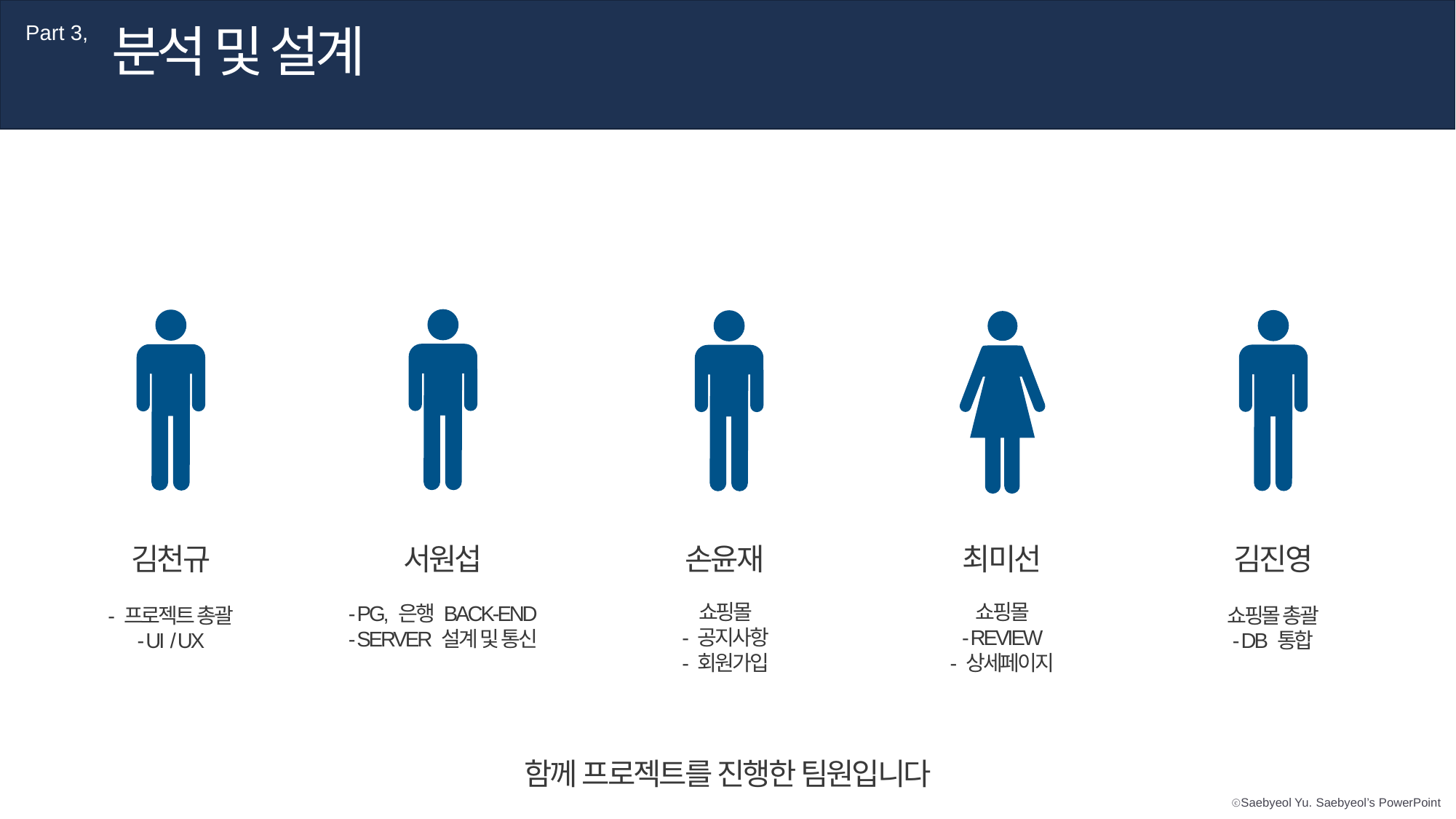

분석 및 설계
Part 3,

김천규
서원섭
- PG, 은행 BACK-END
- SERVER 설계 및 통신
손윤재
최미선
김진영
쇼핑몰
- 공지사항
- 회원가입

쇼핑몰
- REVIEW
- 상세페이지
- 프로젝트 총괄
- UI  / UX
쇼핑몰 총괄
- DB 통합
함께 프로젝트를 진행한 팀원입니다